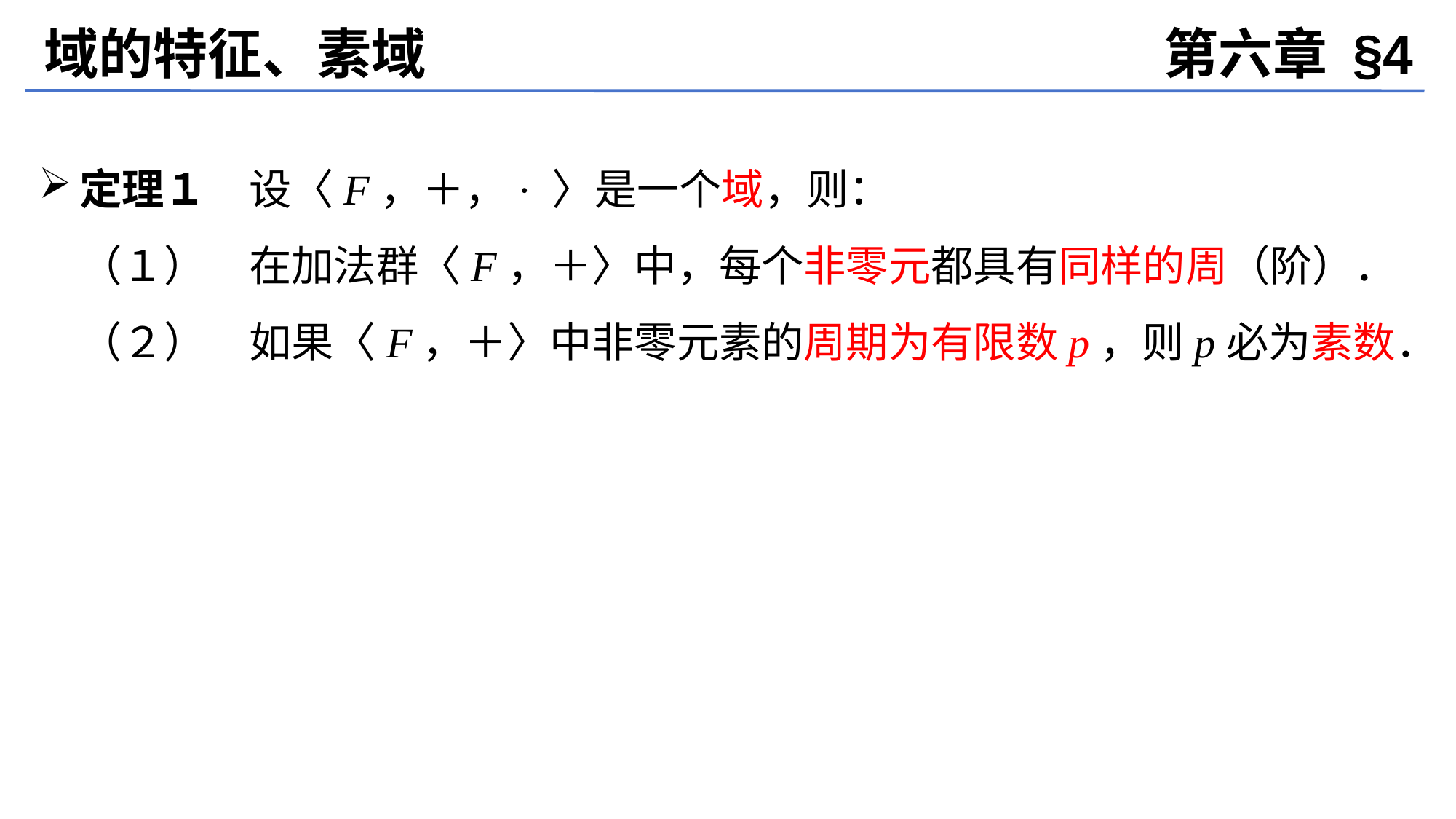

域的特征、素域
第六章 §4
定理１　设〈F，＋，· 〉是一个域，则：
	（１）　在加法群〈F，＋〉中，每个非零元都具有同样的周（阶）．
	（２）　如果〈F，＋〉中非零元素的周期为有限数p，则p必为素数．